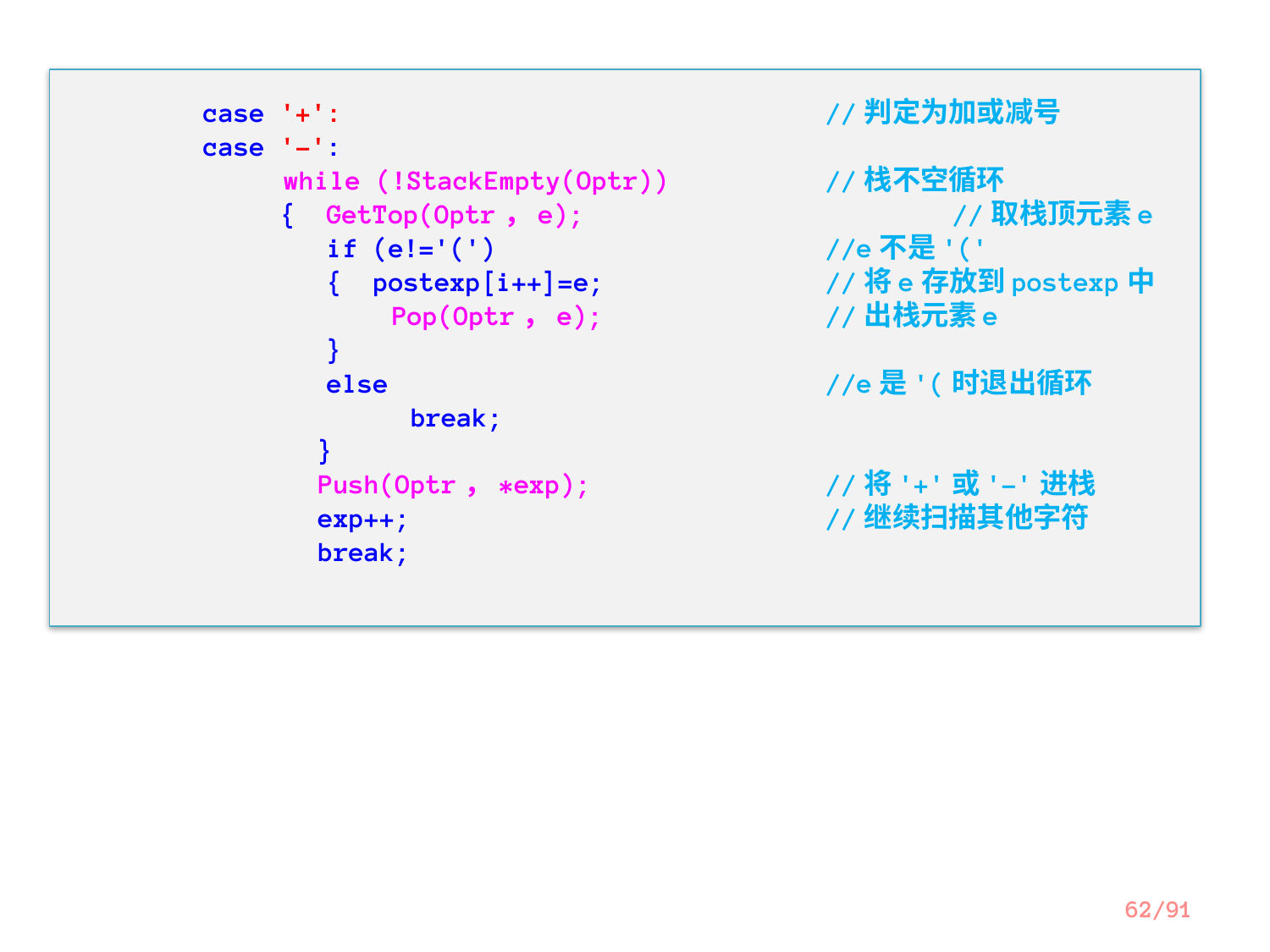

case '+':				//判定为加或减号
         case '-':
	      while (!StackEmpty(Optr))		//栈不空循环
              {  GetTop(Optr，e);			//取栈顶元素e
                 if (e!='(')			//e不是'('
                 {  postexp[i++]=e;		//将e存放到postexp中
	             Pop(Optr，e);		//出栈元素e
                 }
                 else				//e是'(时退出循环
		      break;
		}
		Push(Optr，*exp);		//将'+'或'-'进栈
		exp++;				//继续扫描其他字符
		break;

62/91